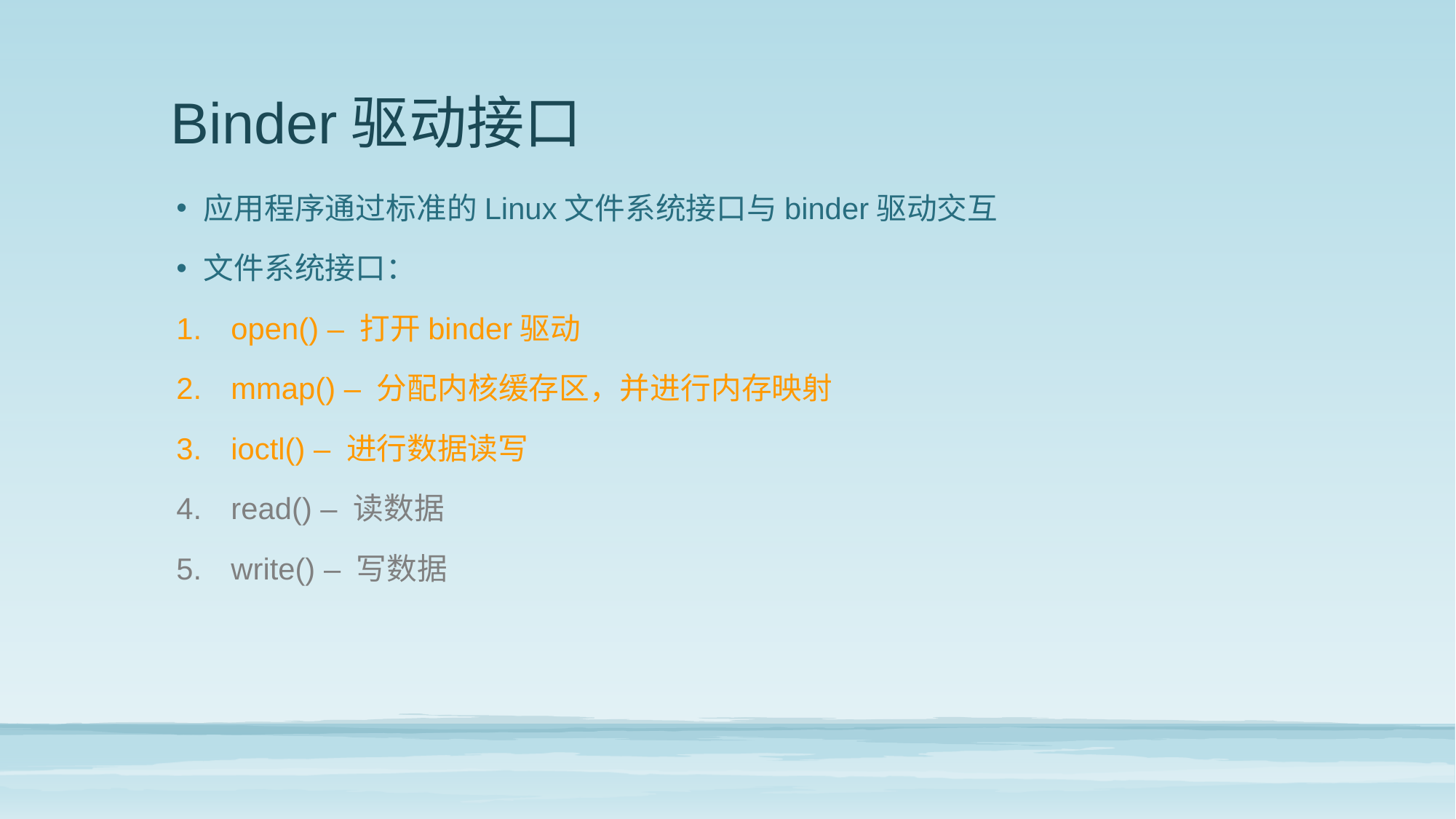

# Binder驱动接口
应用程序通过标准的Linux文件系统接口与binder驱动交互
文件系统接口：
open() – 打开binder驱动
mmap() – 分配内核缓存区，并进行内存映射
ioctl() – 进行数据读写
read() – 读数据
write() – 写数据